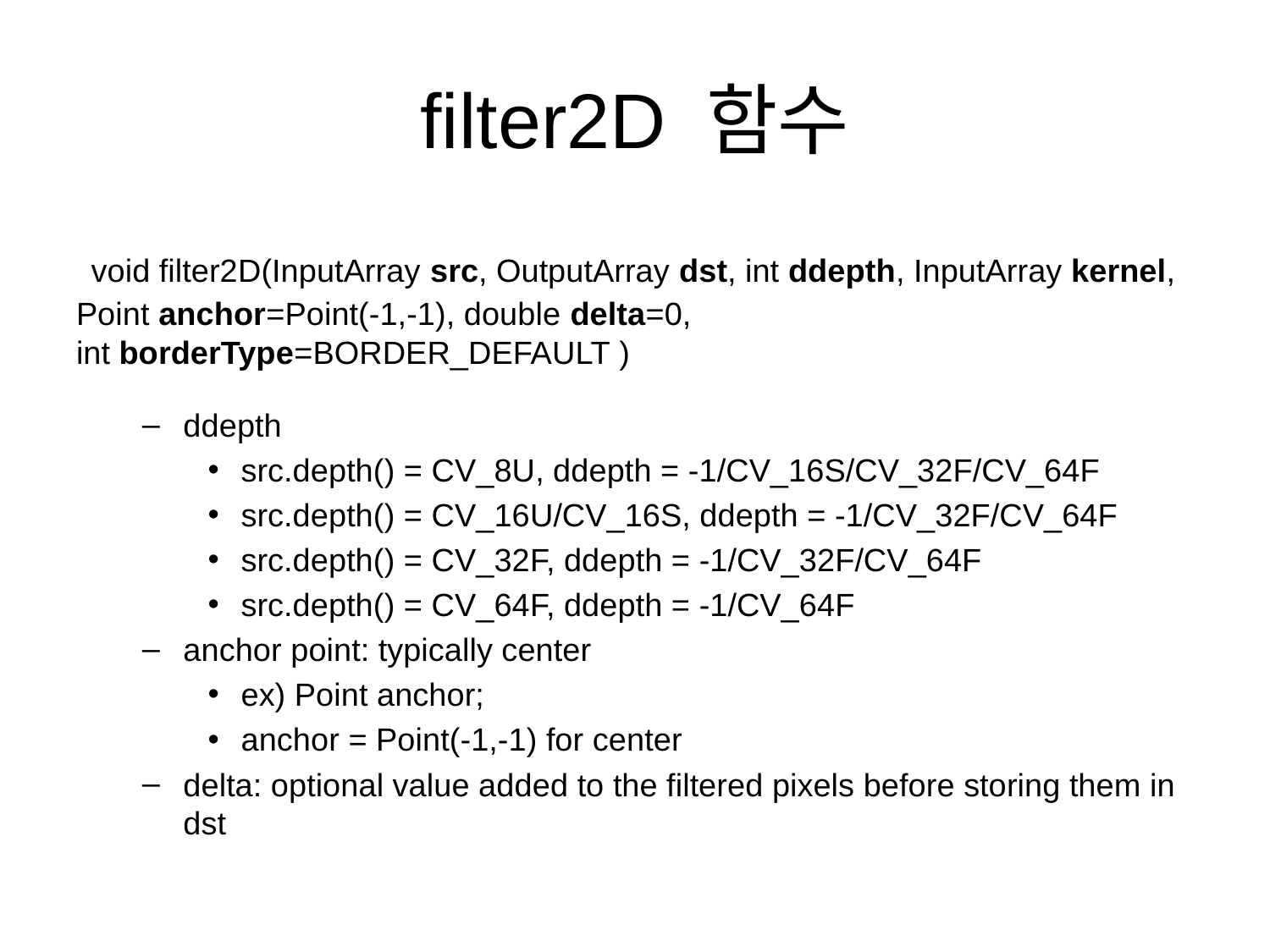

# filter2D 함수
 void filter2D(InputArray src, OutputArray dst, int ddepth, InputArray kernel, Point anchor=Point(-1,-1), double delta=0, int borderType=BORDER_DEFAULT )

ddepth
src.depth() = CV_8U, ddepth = -1/CV_16S/CV_32F/CV_64F
src.depth() = CV_16U/CV_16S, ddepth = -1/CV_32F/CV_64F
src.depth() = CV_32F, ddepth = -1/CV_32F/CV_64F
src.depth() = CV_64F, ddepth = -1/CV_64F
anchor point: typically center
ex) Point anchor;
anchor = Point(-1,-1) for center
delta: optional value added to the filtered pixels before storing them in dst